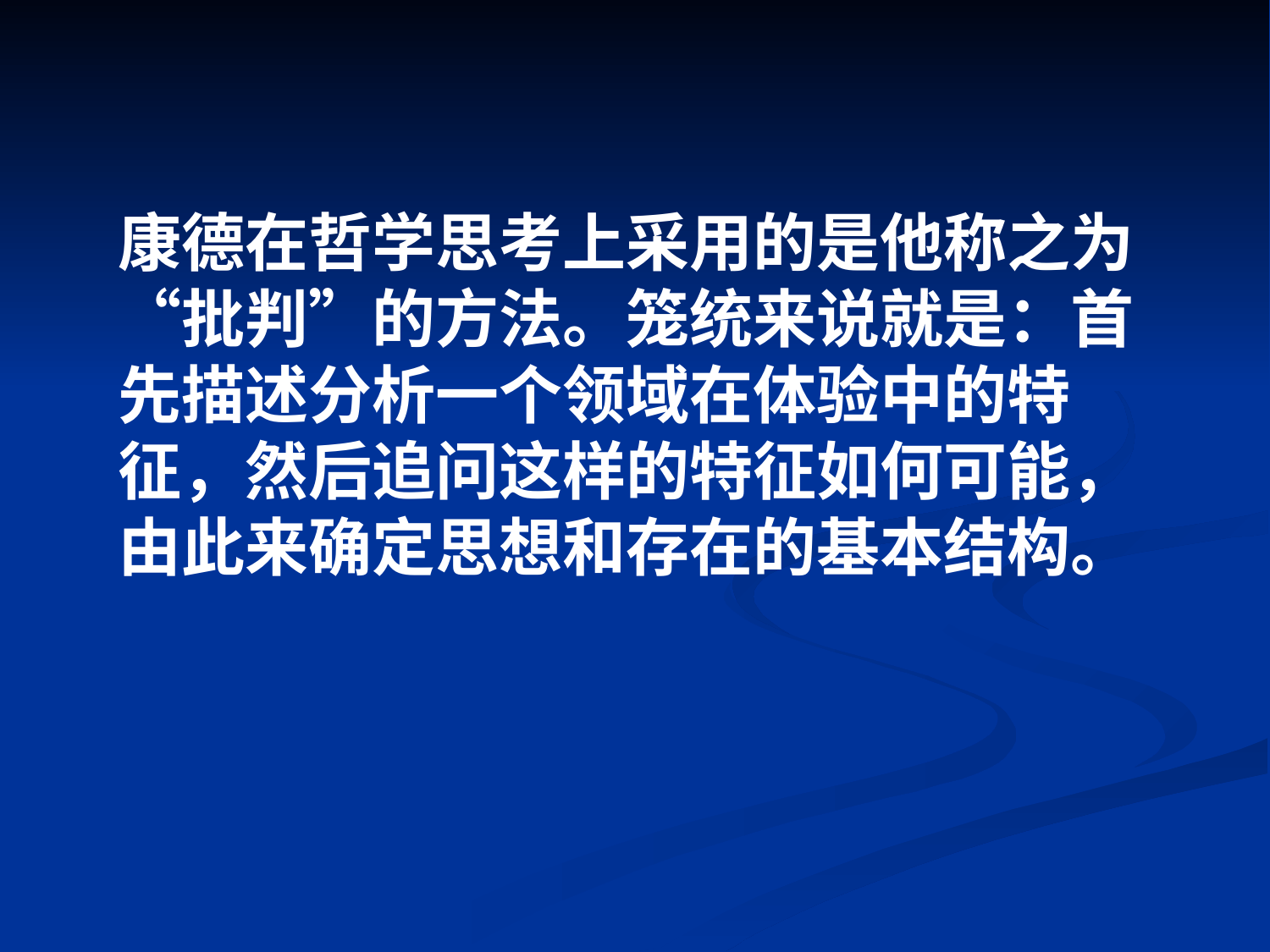

康德在哲学思考上采用的是他称之为“批判”的方法。笼统来说就是：首先描述分析一个领域在体验中的特征，然后追问这样的特征如何可能，由此来确定思想和存在的基本结构。